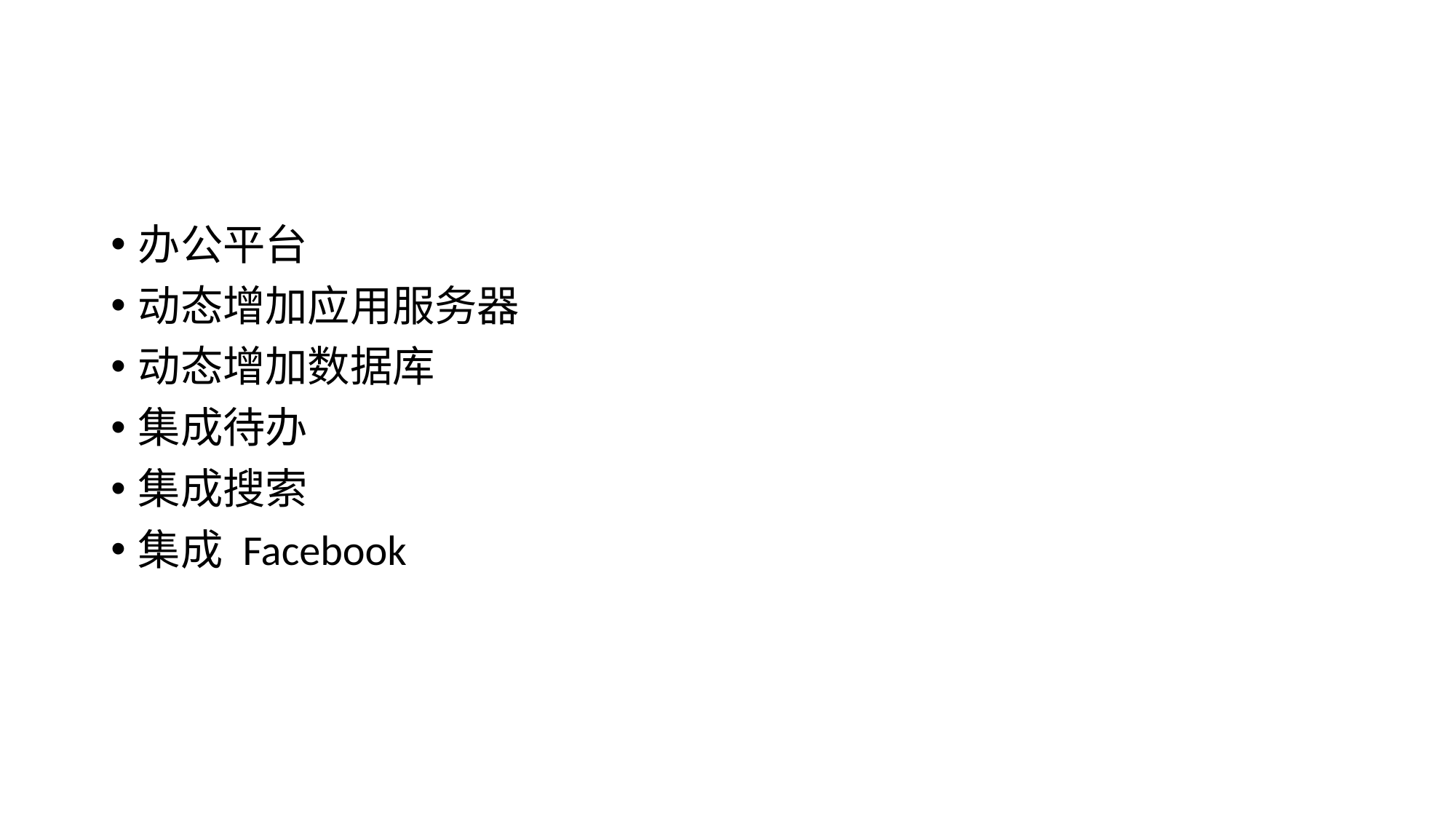

#
办公平台
动态增加应用服务器
动态增加数据库
集成待办
集成搜索
集成 Facebook